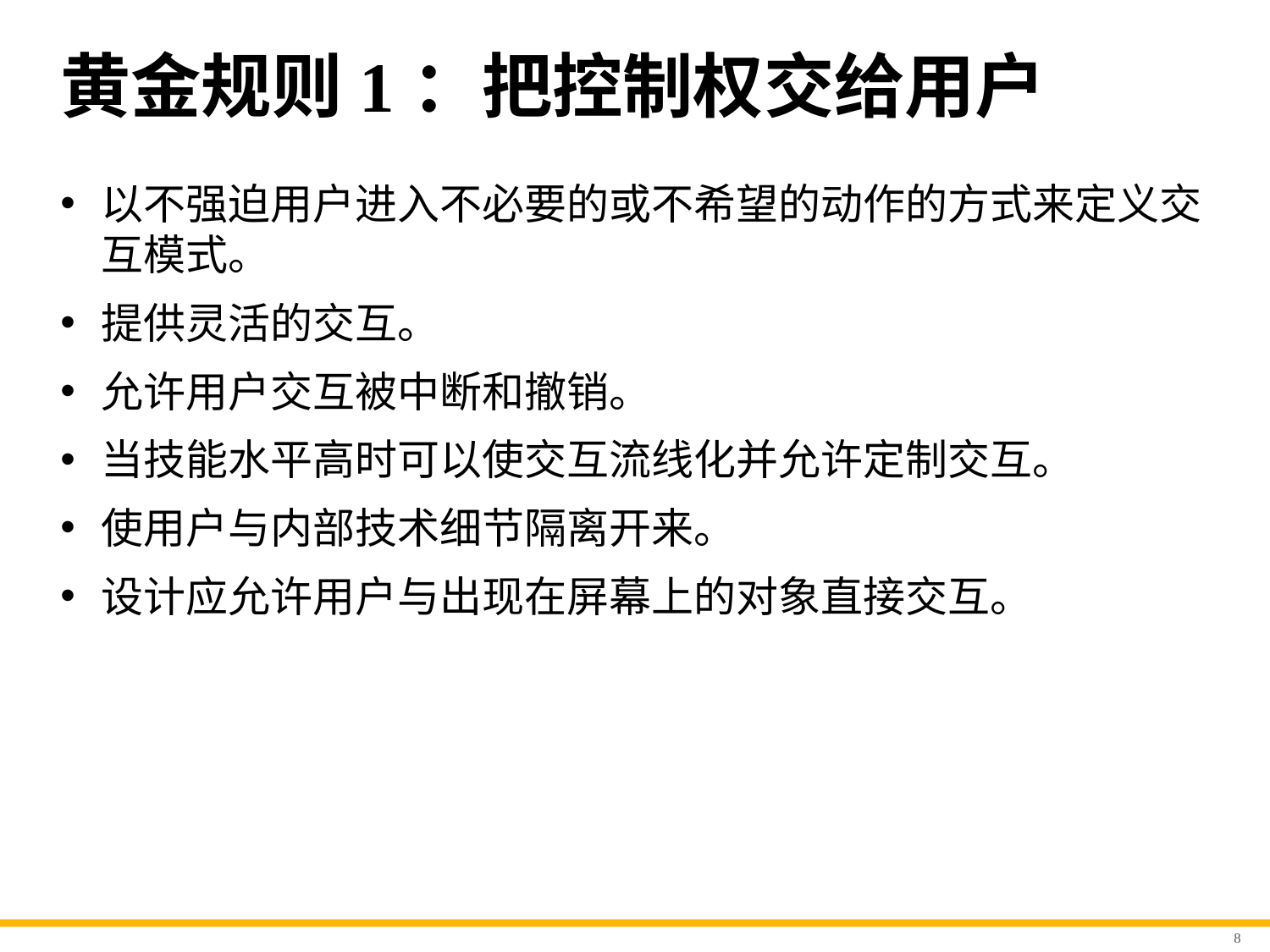

# 黄金规则1：把控制权交给用户
以不强迫用户进入不必要的或不希望的动作的方式来定义交互模式。
提供灵活的交互。
允许用户交互被中断和撤销。
当技能水平高时可以使交互流线化并允许定制交互。
使用户与内部技术细节隔离开来。
设计应允许用户与出现在屏幕上的对象直接交互。
8